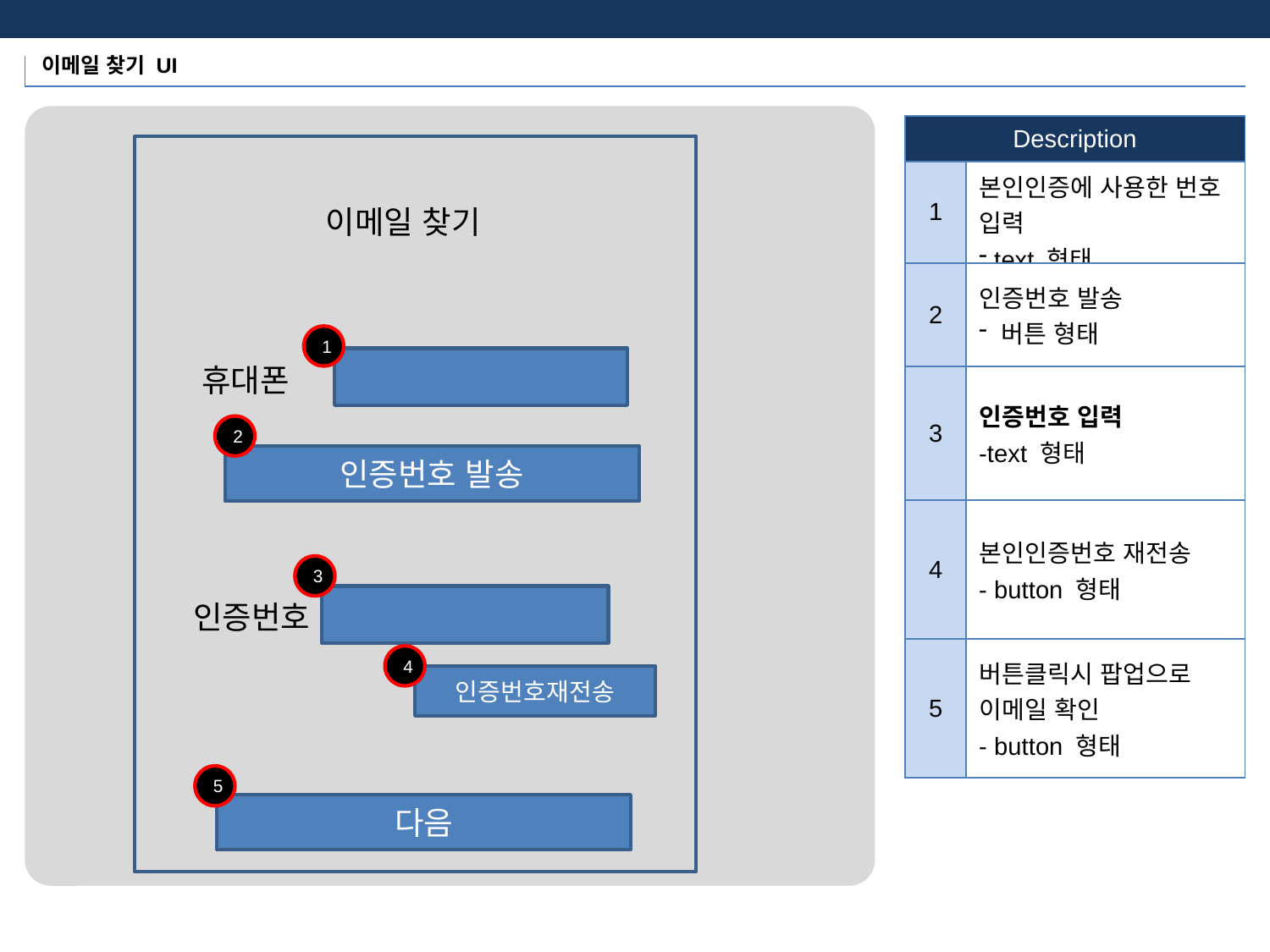

이메일 찾기 UI

| Description |  |
| --- | --- |
| 1 | 신청자 연락처 - 텍스트 형태 |
| 2 | 신청완료 - 버튼 형태 |
| Description |  |
| --- | --- |
| 1 | 본인인증에 사용한 번호 입력 text 형태 |
| 2 | 인증번호 발송 버튼 형태 |
| 3 | 인증번호 입력 -text 형태 |
| 4 | 본인인증번호 재전송 - button 형태 |
| 5 | 버튼클릭시 팝업으로 이메일 확인 - button 형태 |

이메일 찾기
1

휴대폰
2
인증번호 발송
3

인증번호
4
인증번호재전송
5
다음